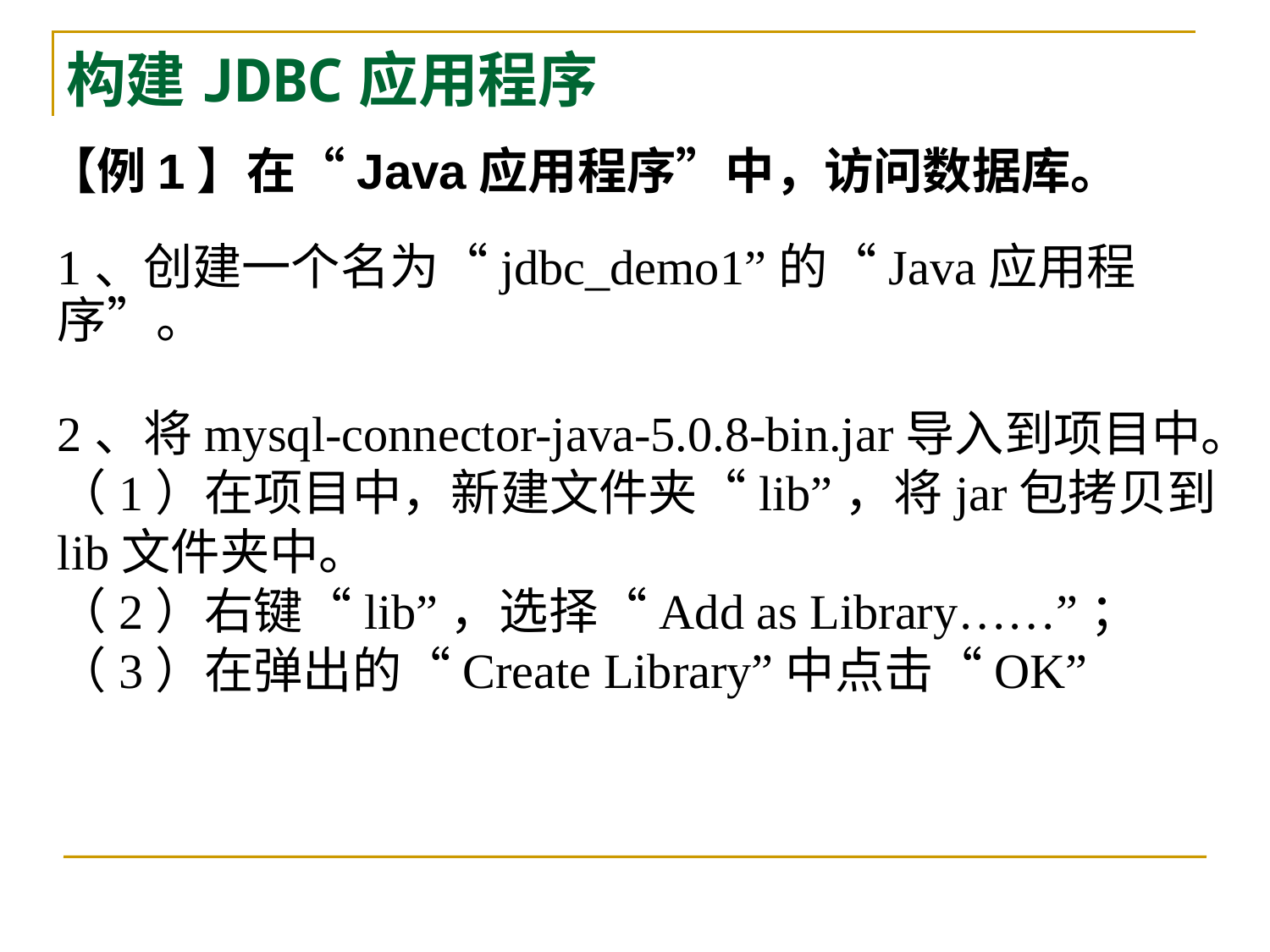

# 构建JDBC应用程序
【例1】在“Java应用程序”中，访问数据库。
1、创建一个名为“jdbc_demo1”的“Java应用程序”。

2、将mysql-connector-java-5.0.8-bin.jar导入到项目中。
（1）在项目中，新建文件夹“lib”，将jar包拷贝到lib文件夹中。
（2）右键“lib”，选择“Add as Library……”；
（3）在弹出的“Create Library”中点击“OK”